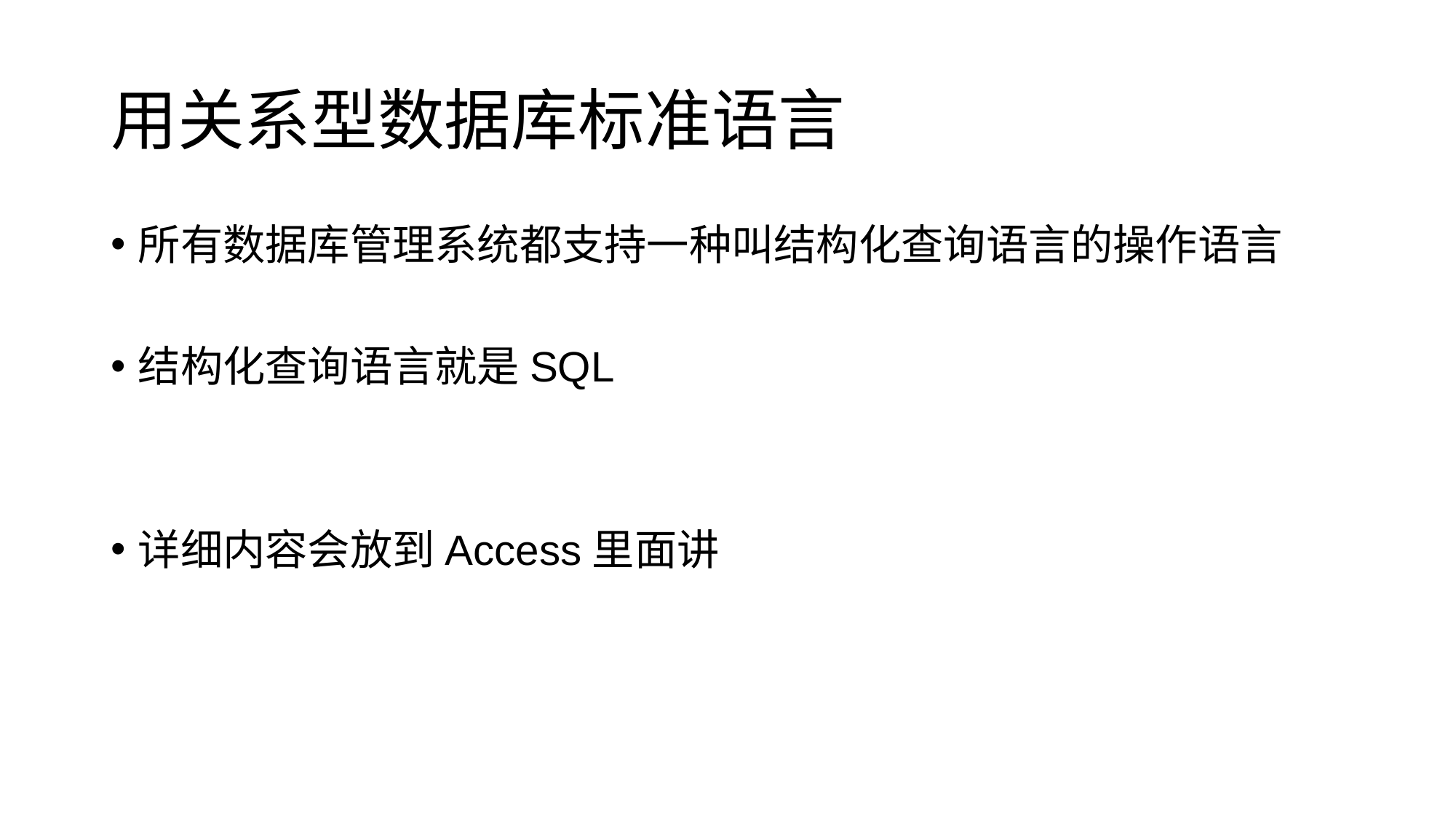

# 用关系型数据库标准语言
所有数据库管理系统都支持一种叫结构化查询语言的操作语言

结构化查询语言就是SQL

详细内容会放到Access里面讲